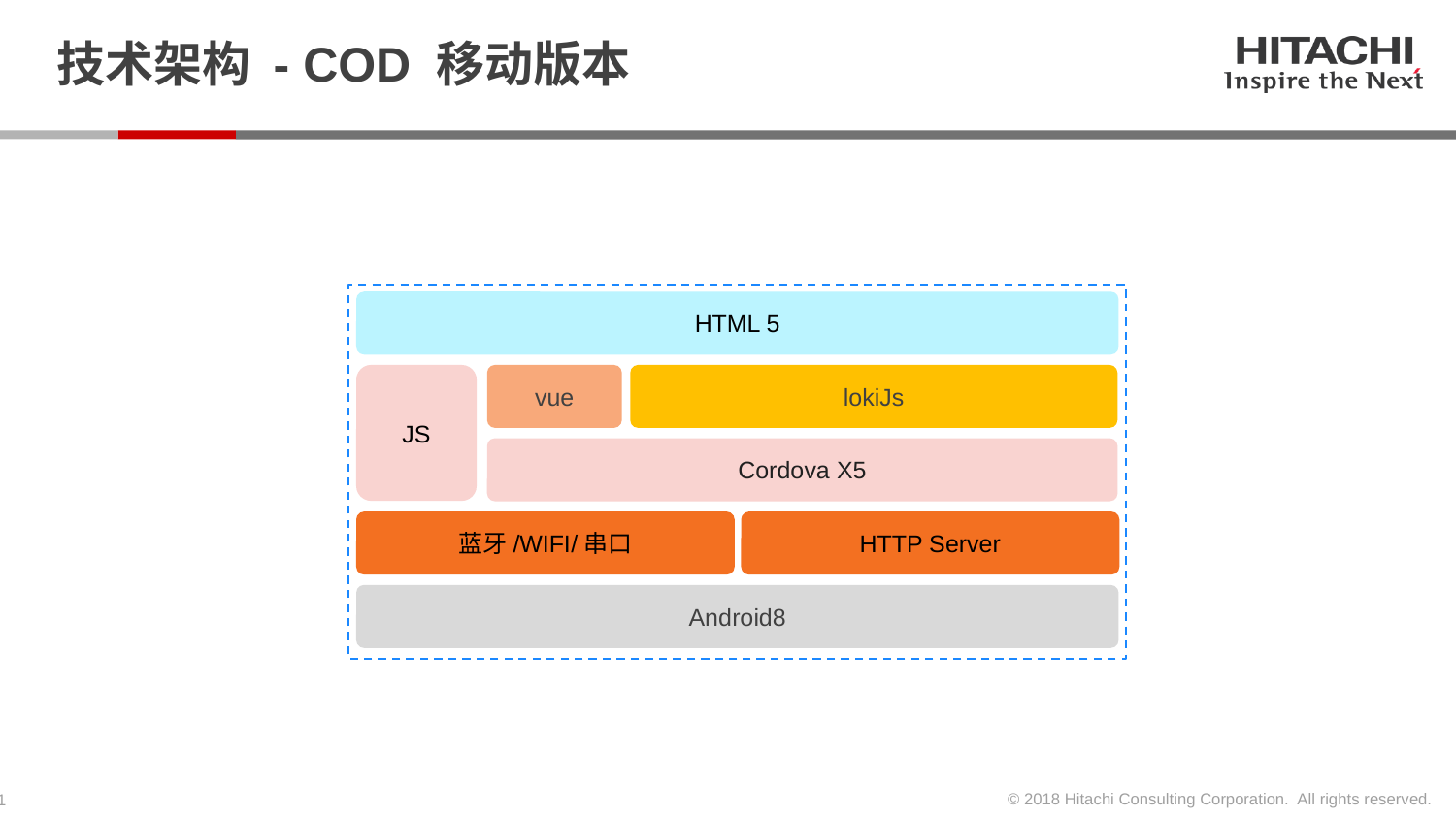

# 技术架构 - COD 移动版本

HTML 5
JS
vue
lokiJs
Cordova X5
蓝牙/WIFI/串口
HTTP Server
Android8